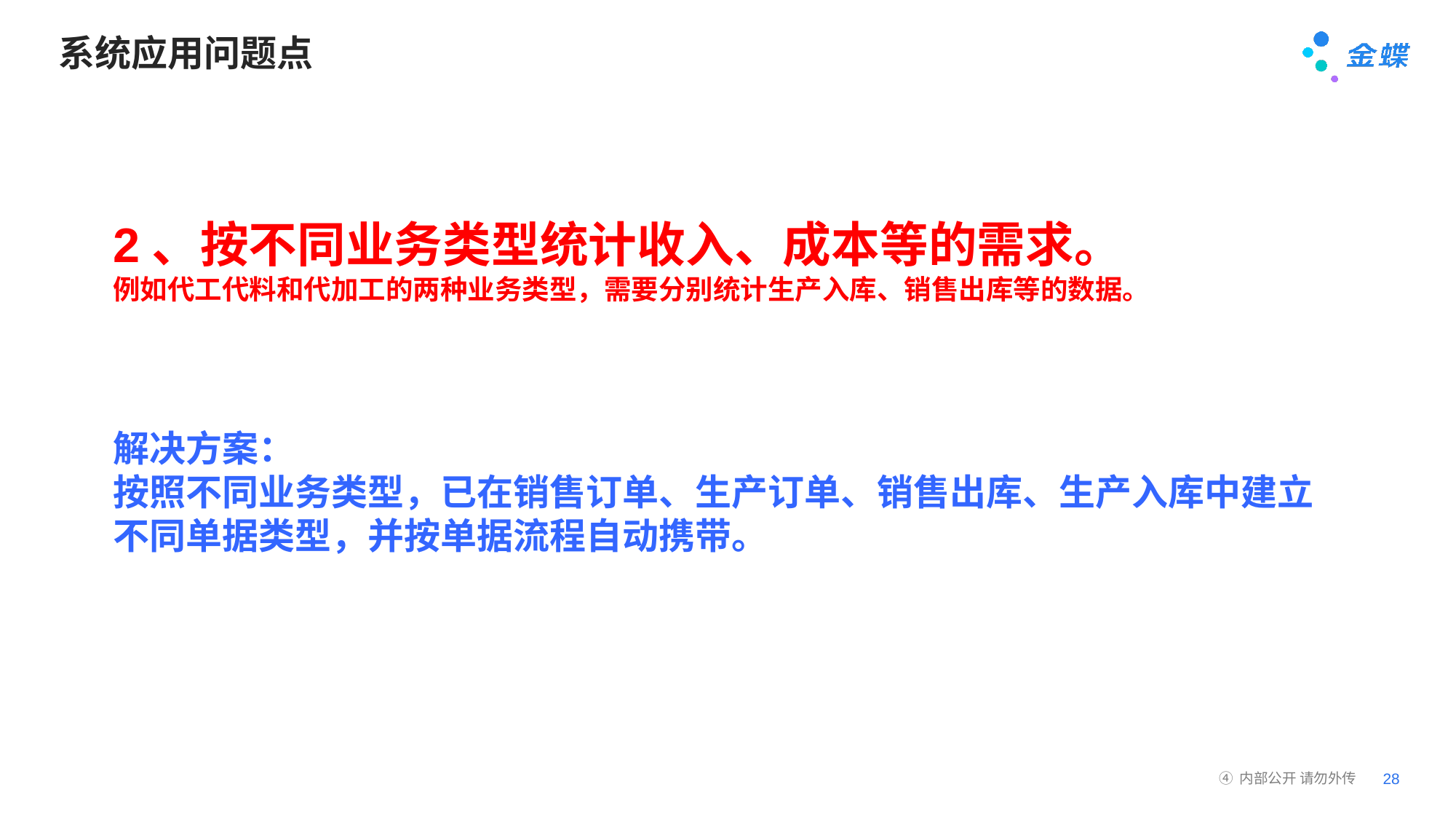

# 系统应用问题点
2、按不同业务类型统计收入、成本等的需求。
例如代工代料和代加工的两种业务类型，需要分别统计生产入库、销售出库等的数据。
解决方案：
按照不同业务类型，已在销售订单、生产订单、销售出库、生产入库中建立
不同单据类型，并按单据流程自动携带。